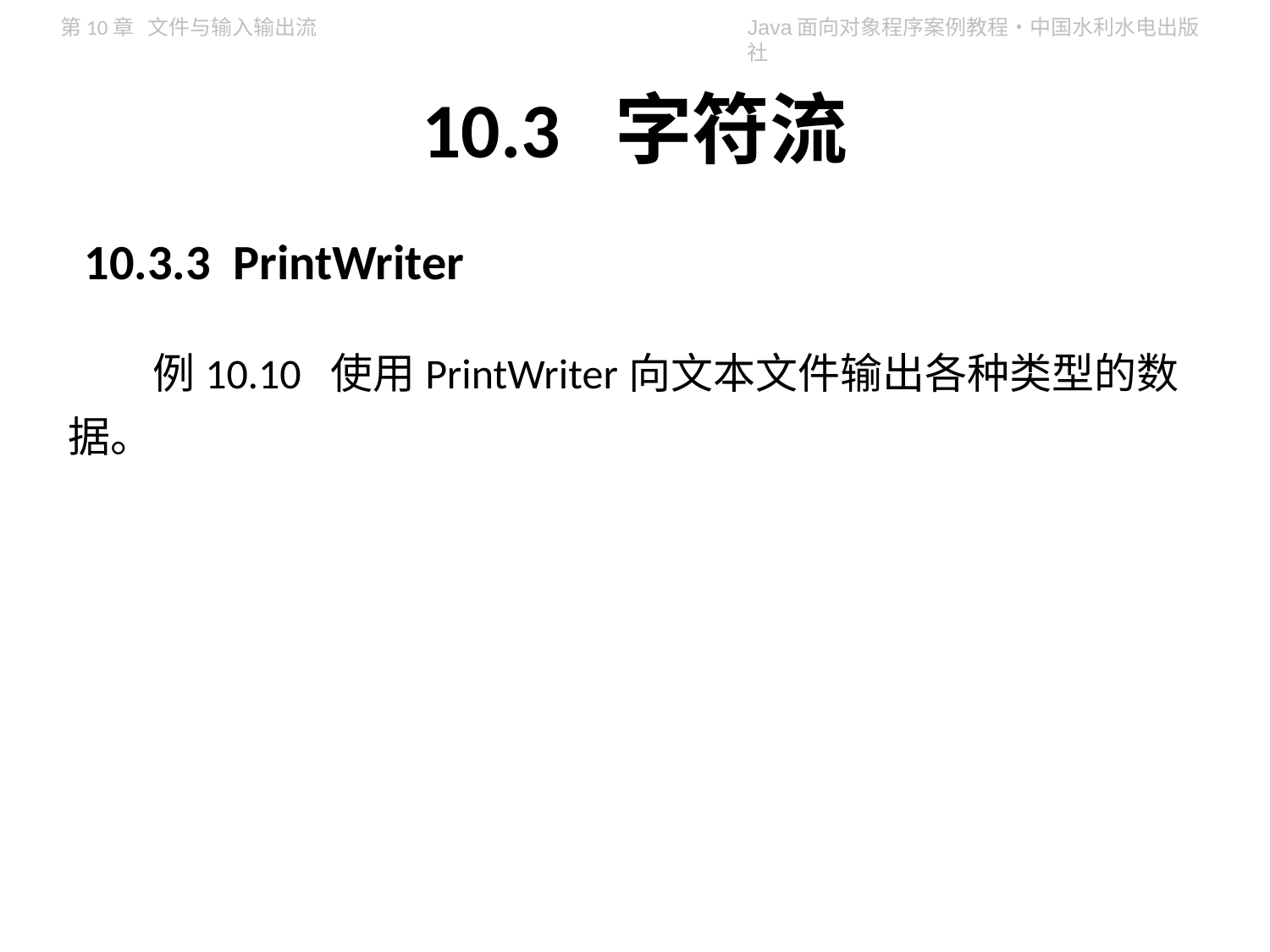

# 10.3  字符流
10.3.3  PrintWriter
例10.10  使用PrintWriter向文本文件输出各种类型的数据。